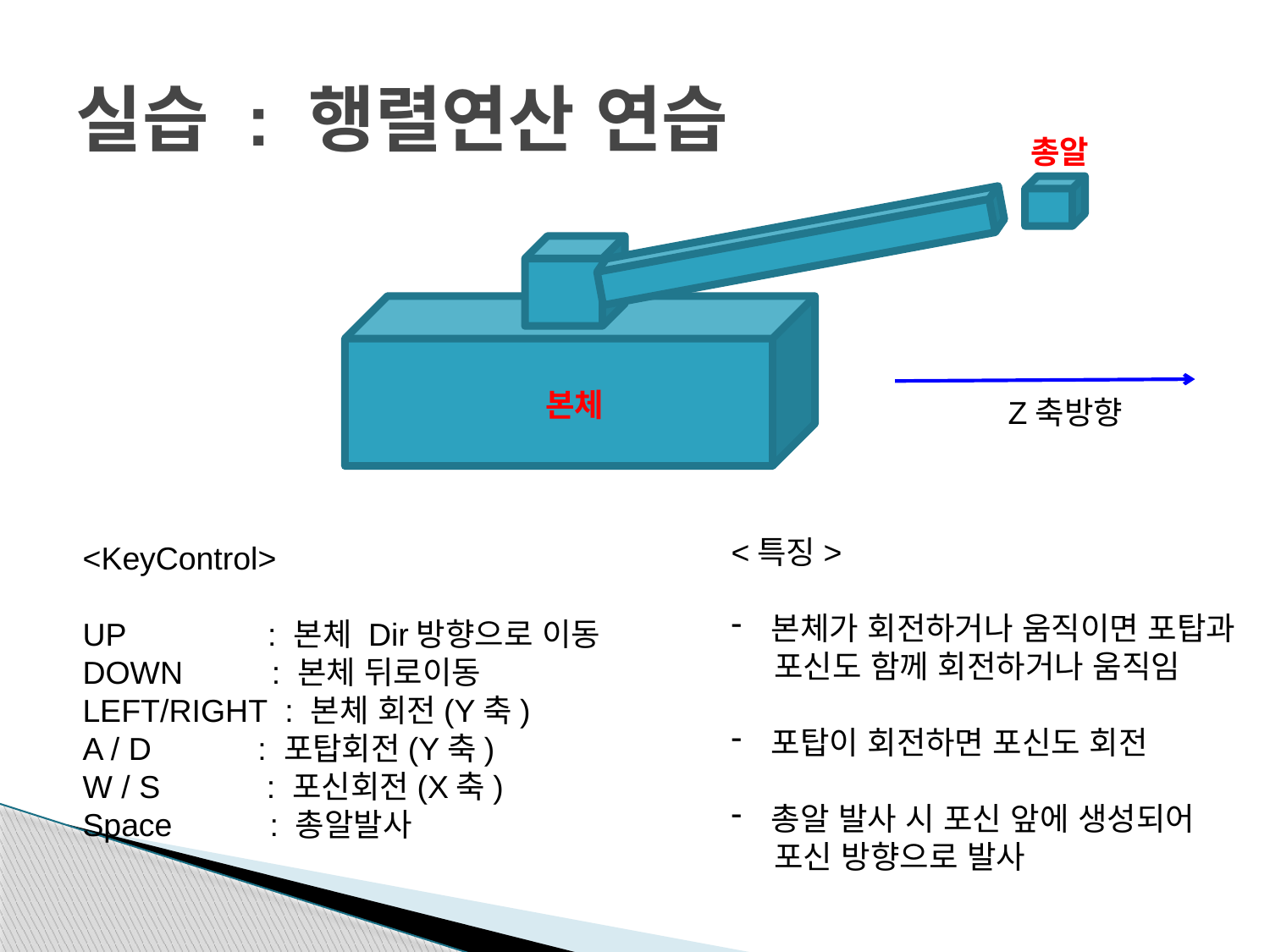

# 실습 : 행렬연산 연습
총알

포신

포탑

본체
Z축방향
<특징>

본체가 회전하거나 움직이면 포탑과
    포신도 함께 회전하거나 움직임

포탑이 회전하면 포신도 회전

총알 발사 시 포신 앞에 생성되어
    포신 방향으로 발사
<KeyControl>

UP                : 본체 Dir방향으로 이동
DOWN          : 본체 뒤로이동
LEFT/RIGHT  : 본체 회전(Y축)
A / D            : 포탑회전(Y축)
W / S            : 포신회전(X축)
Space           : 총알발사